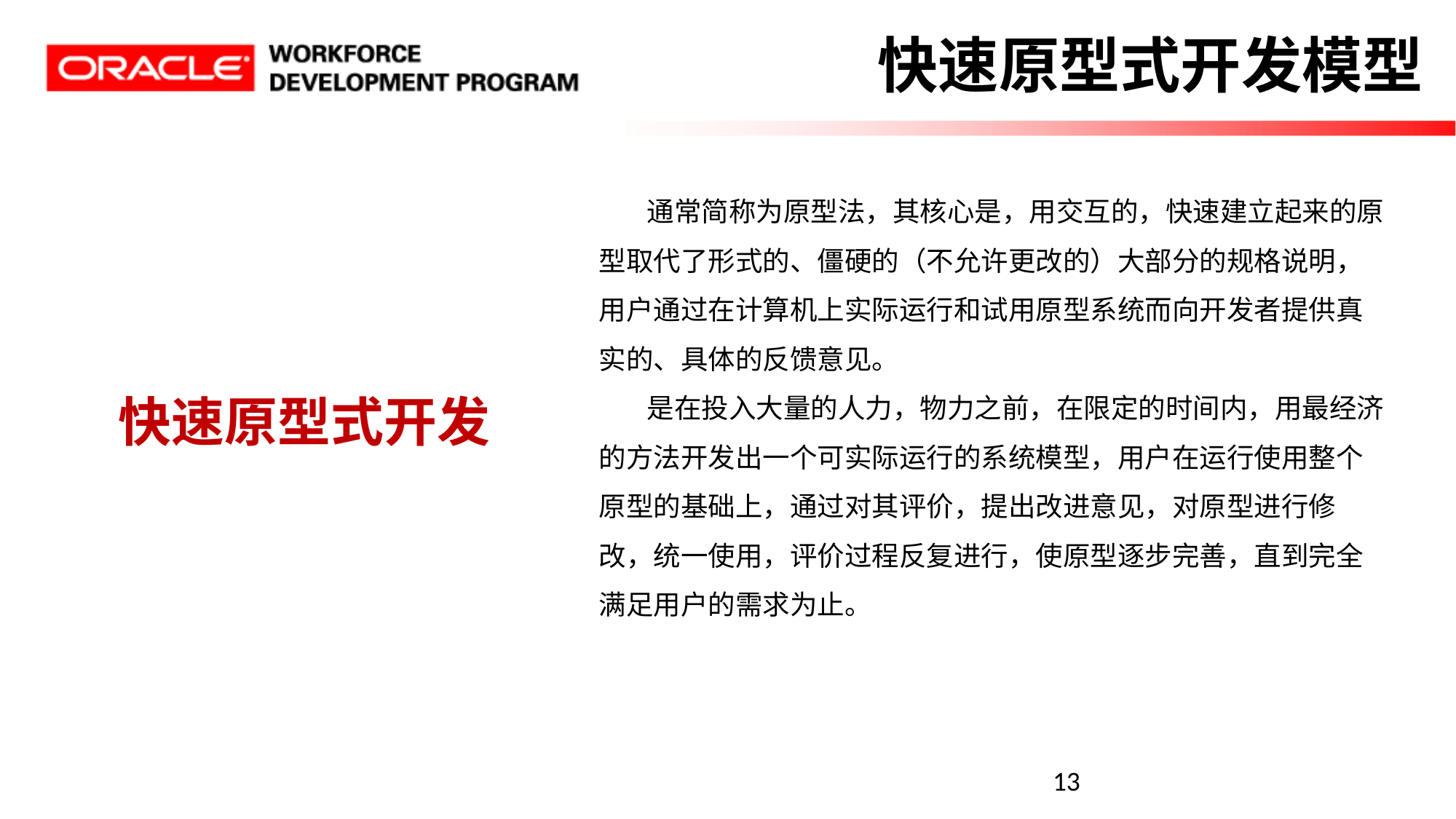

快速原型式开发模型
通常简称为原型法，其核心是，用交互的，快速建立起来的原型取代了形式的、僵硬的（不允许更改的）大部分的规格说明，用户通过在计算机上实际运行和试用原型系统而向开发者提供真实的、具体的反馈意见。
是在投入大量的人力，物力之前，在限定的时间内，用最经济的方法开发出一个可实际运行的系统模型，用户在运行使用整个原型的基础上，通过对其评价，提出改进意见，对原型进行修改，统一使用，评价过程反复进行，使原型逐步完善，直到完全满足用户的需求为止。
快速原型式开发
13